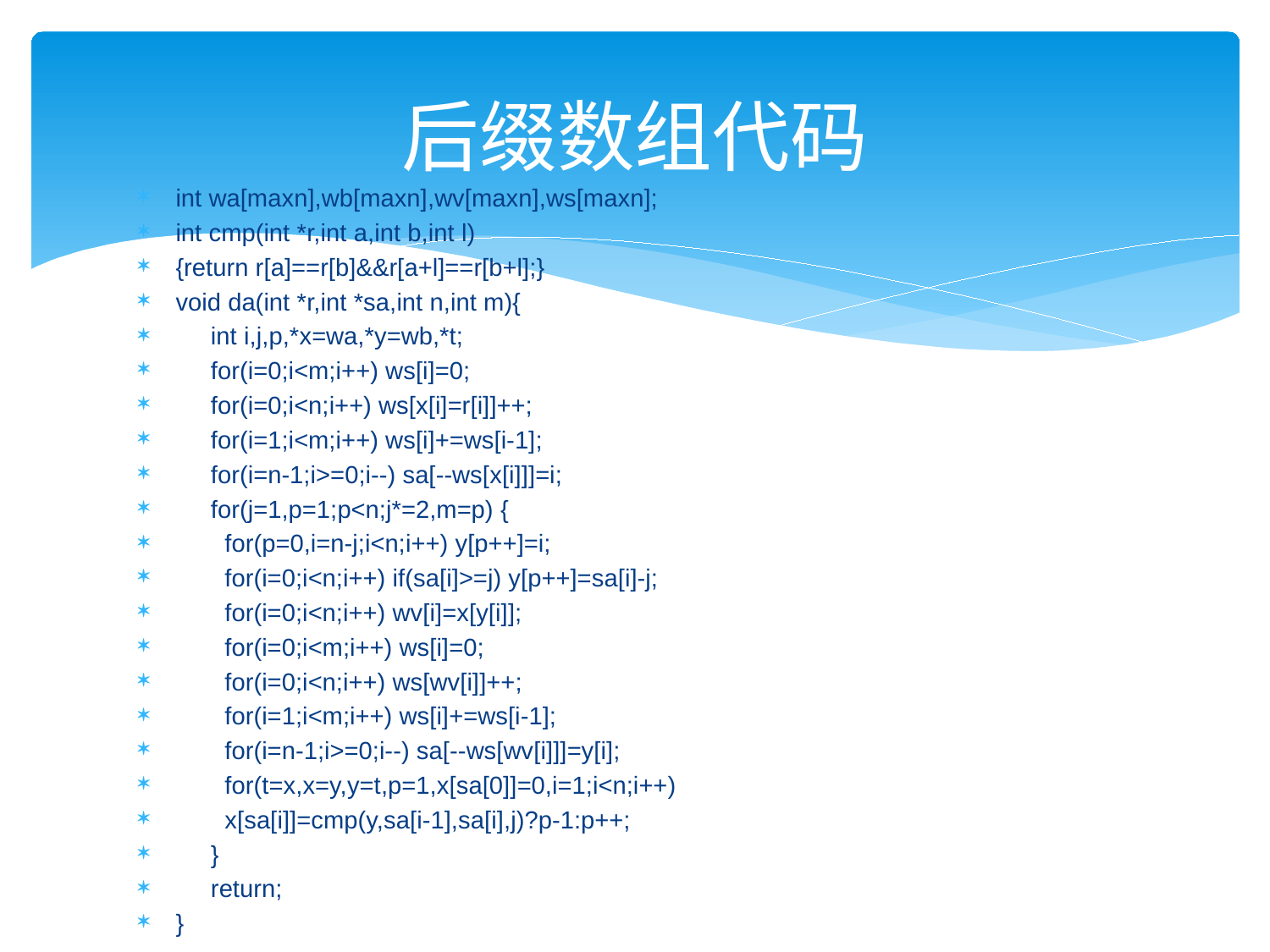

# 后缀数组代码
int wa[maxn],wb[maxn],wv[maxn],ws[maxn];
int cmp(int *r,int a,int b,int l)
{return r[a]==r[b]&&r[a+l]==r[b+l];}
void da(int *r,int *sa,int n,int m){
     int i,j,p,*x=wa,*y=wb,*t;
     for(i=0;i<m;i++) ws[i]=0;
     for(i=0;i<n;i++) ws[x[i]=r[i]]++;
     for(i=1;i<m;i++) ws[i]+=ws[i-1];
     for(i=n-1;i>=0;i--) sa[--ws[x[i]]]=i;
     for(j=1,p=1;p<n;j*=2,m=p) {
       for(p=0,i=n-j;i<n;i++) y[p++]=i;
       for(i=0;i<n;i++) if(sa[i]>=j) y[p++]=sa[i]-j;
       for(i=0;i<n;i++) wv[i]=x[y[i]];
       for(i=0;i<m;i++) ws[i]=0;
       for(i=0;i<n;i++) ws[wv[i]]++;
       for(i=1;i<m;i++) ws[i]+=ws[i-1];
       for(i=n-1;i>=0;i--) sa[--ws[wv[i]]]=y[i];
       for(t=x,x=y,y=t,p=1,x[sa[0]]=0,i=1;i<n;i++)
       x[sa[i]]=cmp(y,sa[i-1],sa[i],j)?p-1:p++;
     }
     return;
}